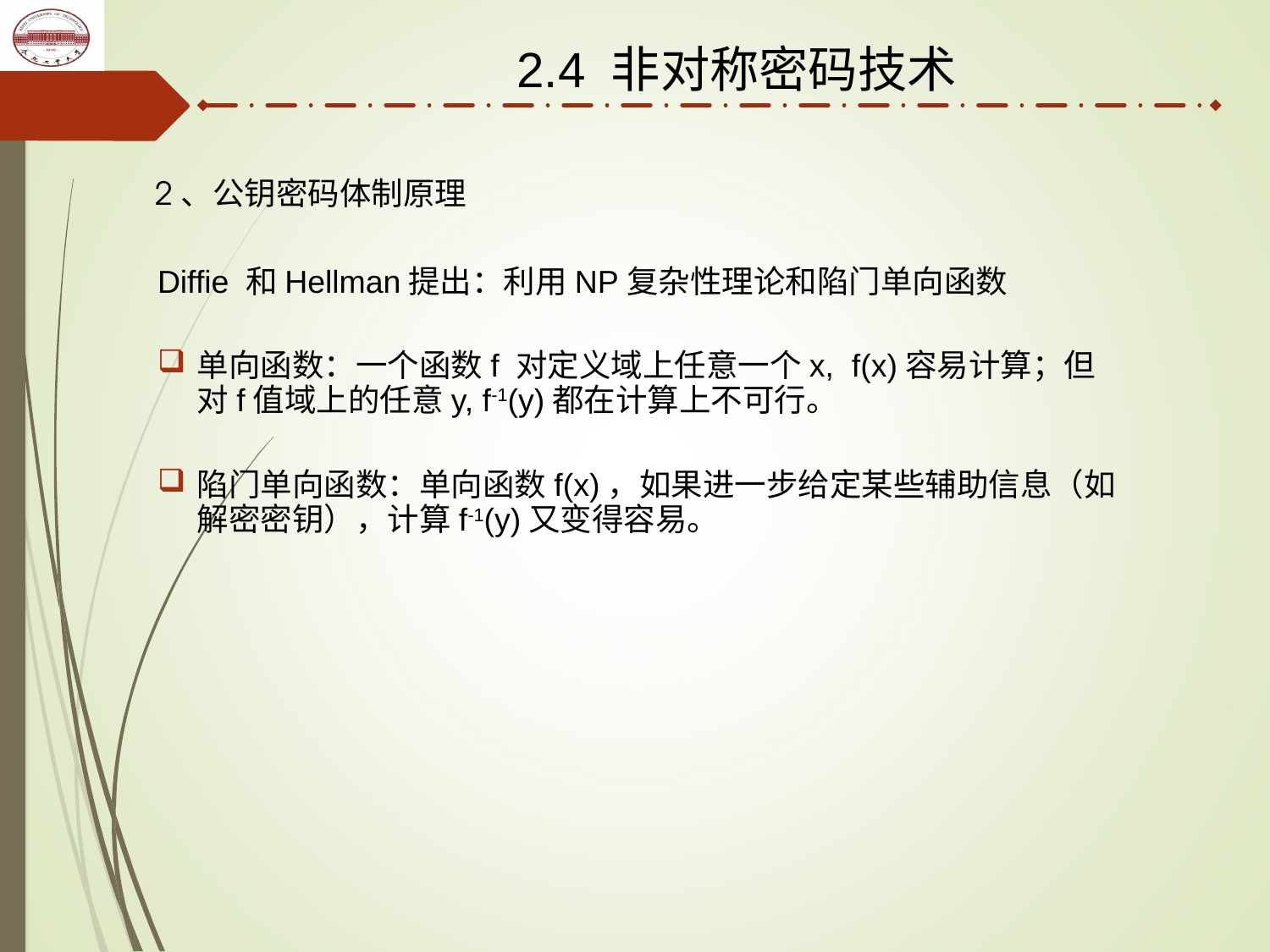

2.4 非对称密码技术
2、公钥密码体制原理
Diffie 和Hellman提出：利用NP复杂性理论和陷门单向函数
单向函数：一个函数f 对定义域上任意一个x,  f(x)容易计算；但对f值域上的任意y, f-1(y)都在计算上不可行。
陷门单向函数：单向函数f(x)，如果进一步给定某些辅助信息（如解密密钥），计算f-1(y)又变得容易。